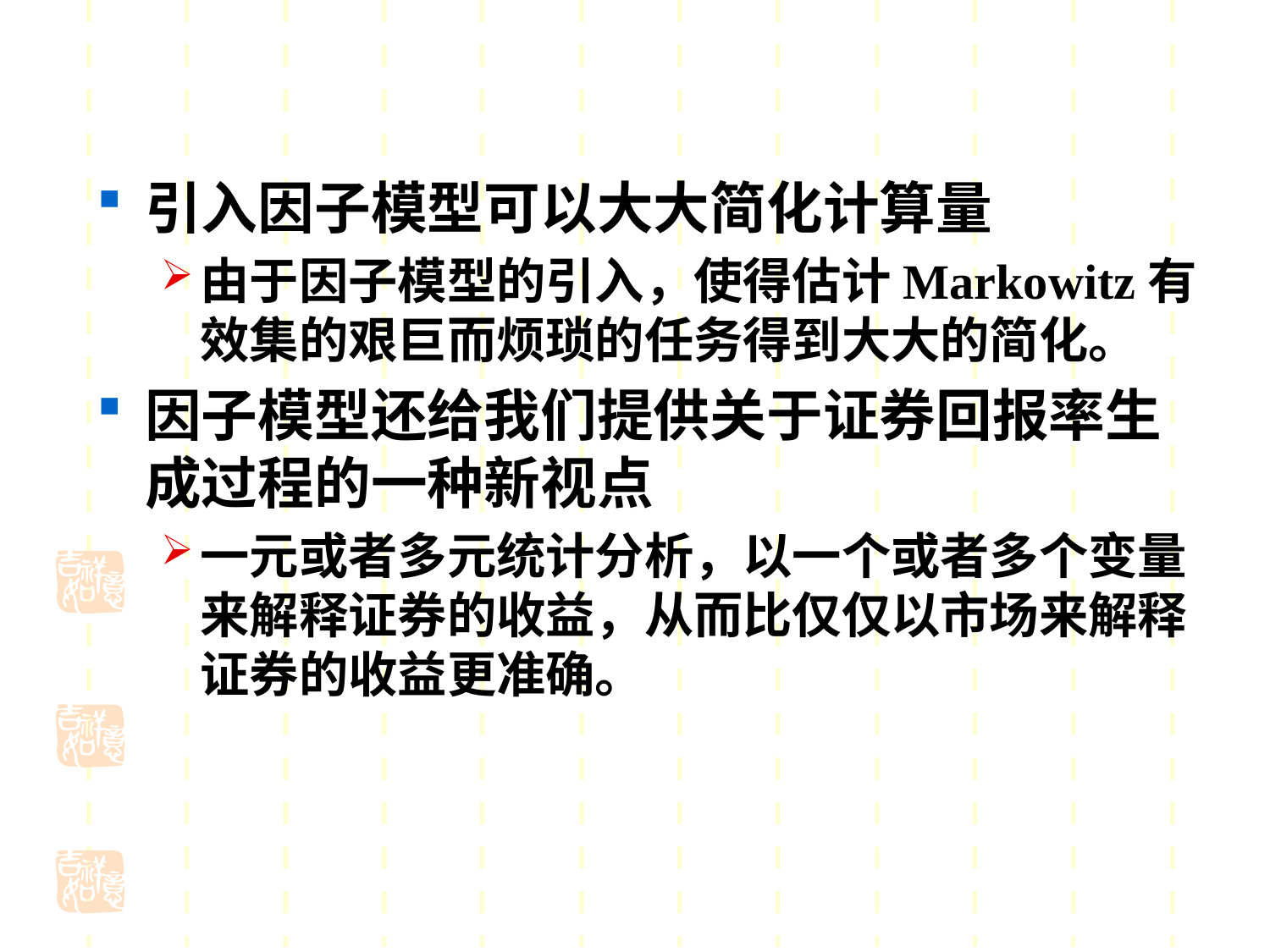

引入因子模型可以大大简化计算量
由于因子模型的引入，使得估计Markowitz有效集的艰巨而烦琐的任务得到大大的简化。
因子模型还给我们提供关于证券回报率生成过程的一种新视点
一元或者多元统计分析，以一个或者多个变量来解释证券的收益，从而比仅仅以市场来解释证券的收益更准确。